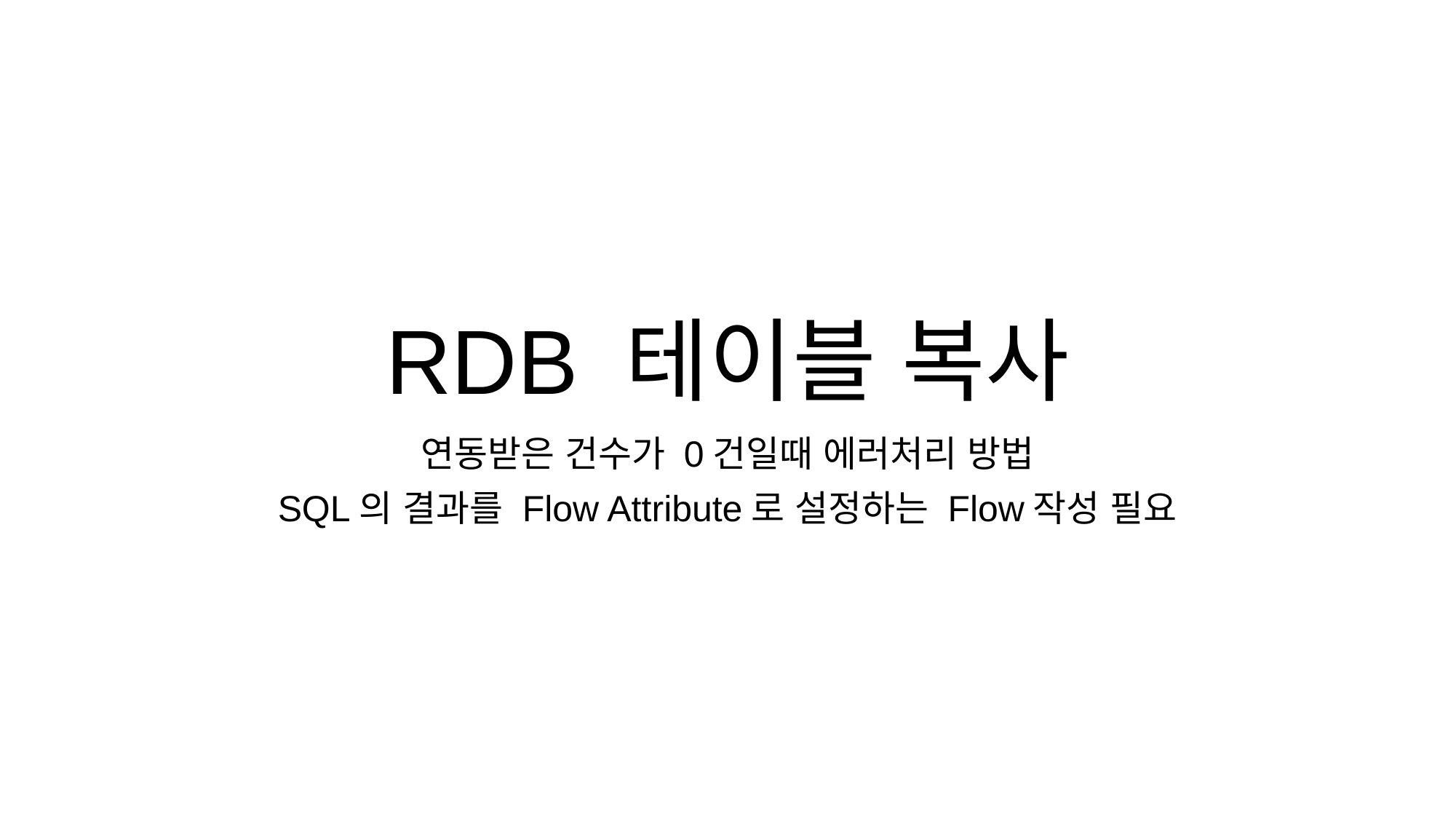

# RDB 테이블 복사
연동받은 건수가 0건일때 에러처리 방법
SQL의 결과를 Flow Attribute로 설정하는 Flow작성 필요